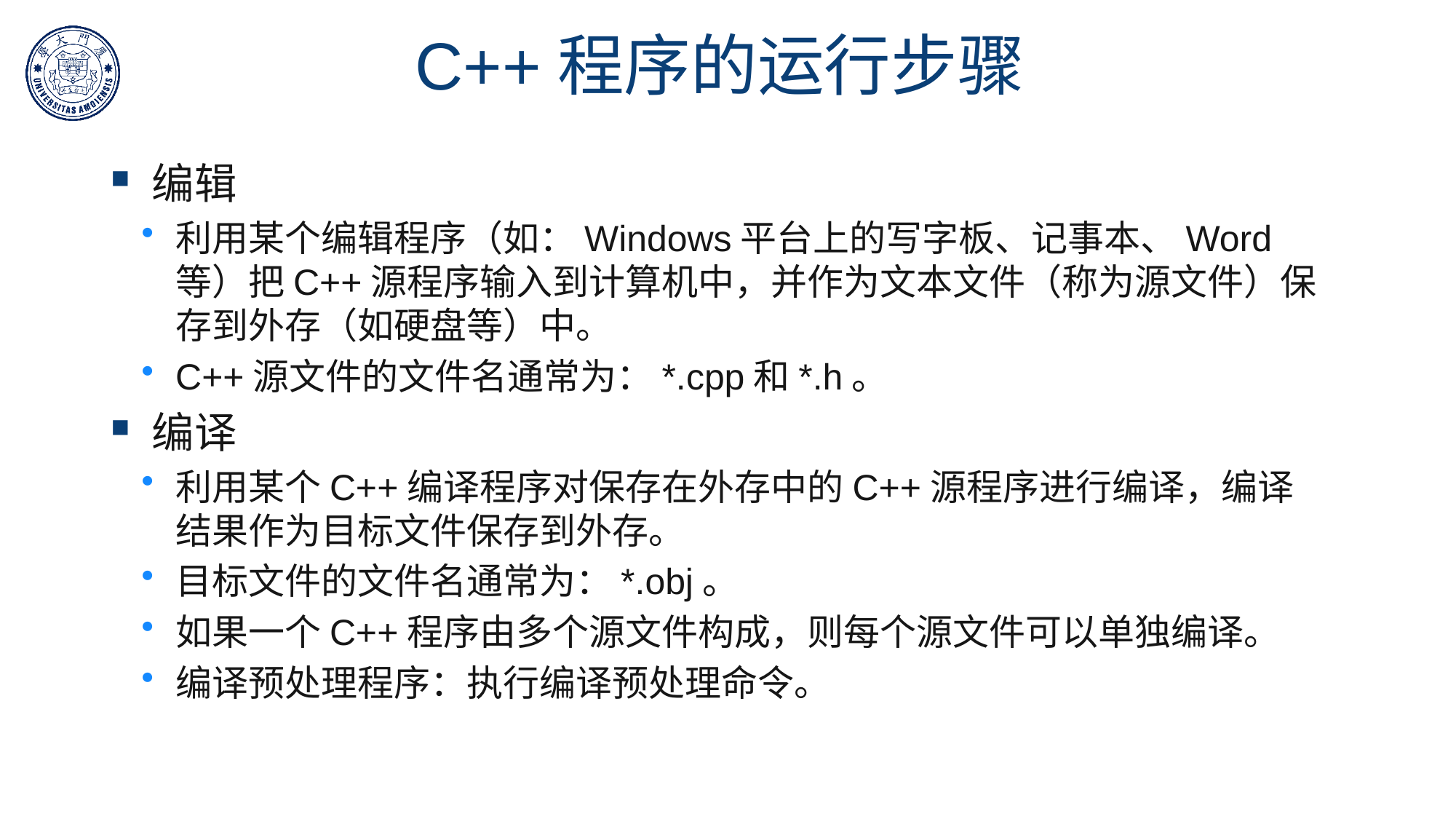

# C++程序的运行步骤
编辑
利用某个编辑程序（如：Windows平台上的写字板、记事本、Word等）把C++源程序输入到计算机中，并作为文本文件（称为源文件）保存到外存（如硬盘等）中。
C++源文件的文件名通常为：*.cpp和*.h。
编译
利用某个C++编译程序对保存在外存中的C++源程序进行编译，编译结果作为目标文件保存到外存。
目标文件的文件名通常为：*.obj。
如果一个C++程序由多个源文件构成，则每个源文件可以单独编译。
编译预处理程序：执行编译预处理命令。
68